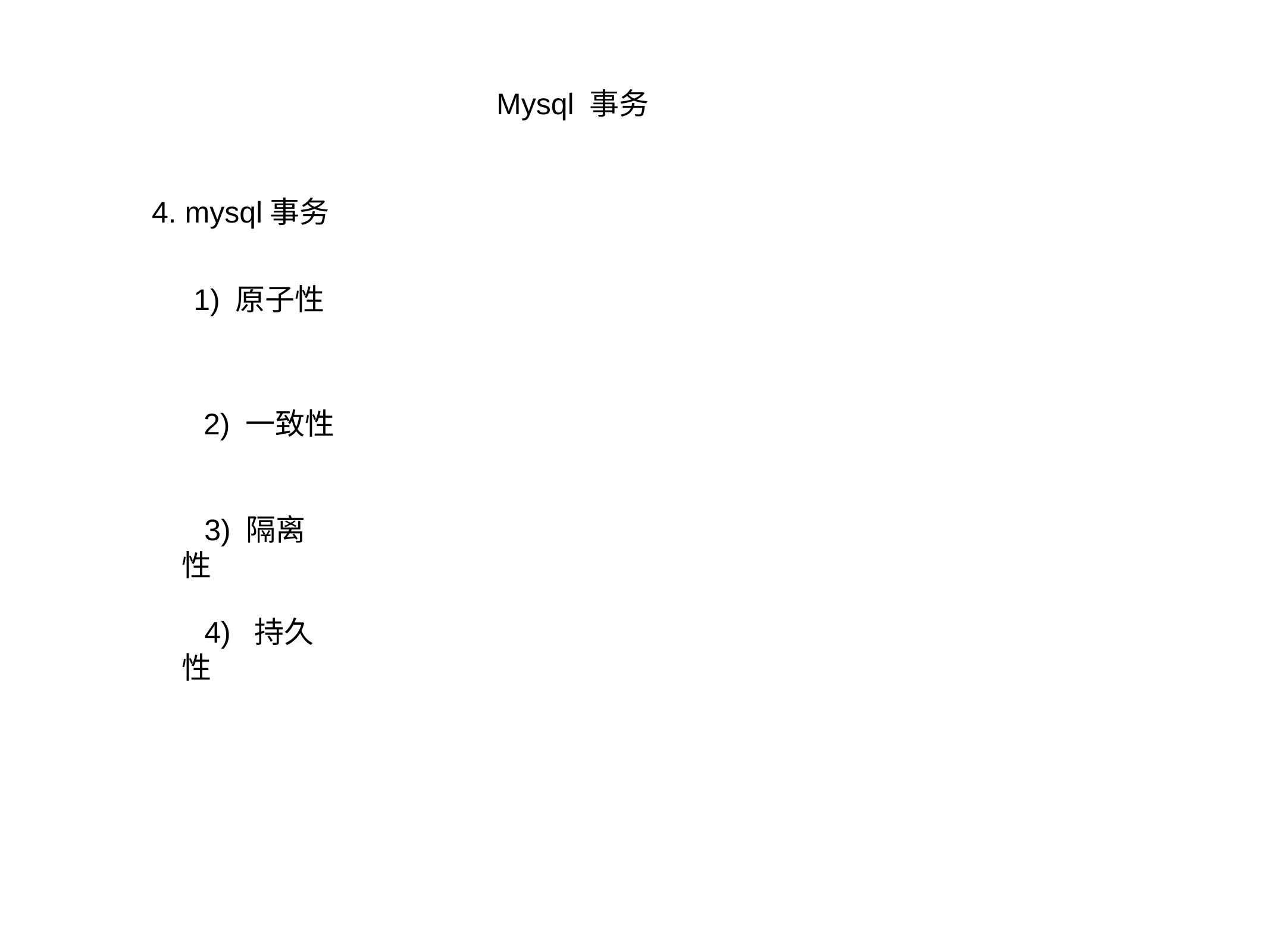

Mysql 事务
4. mysql事务
1) 原子性
2) 一致性
3) 隔离性
4)  持久性